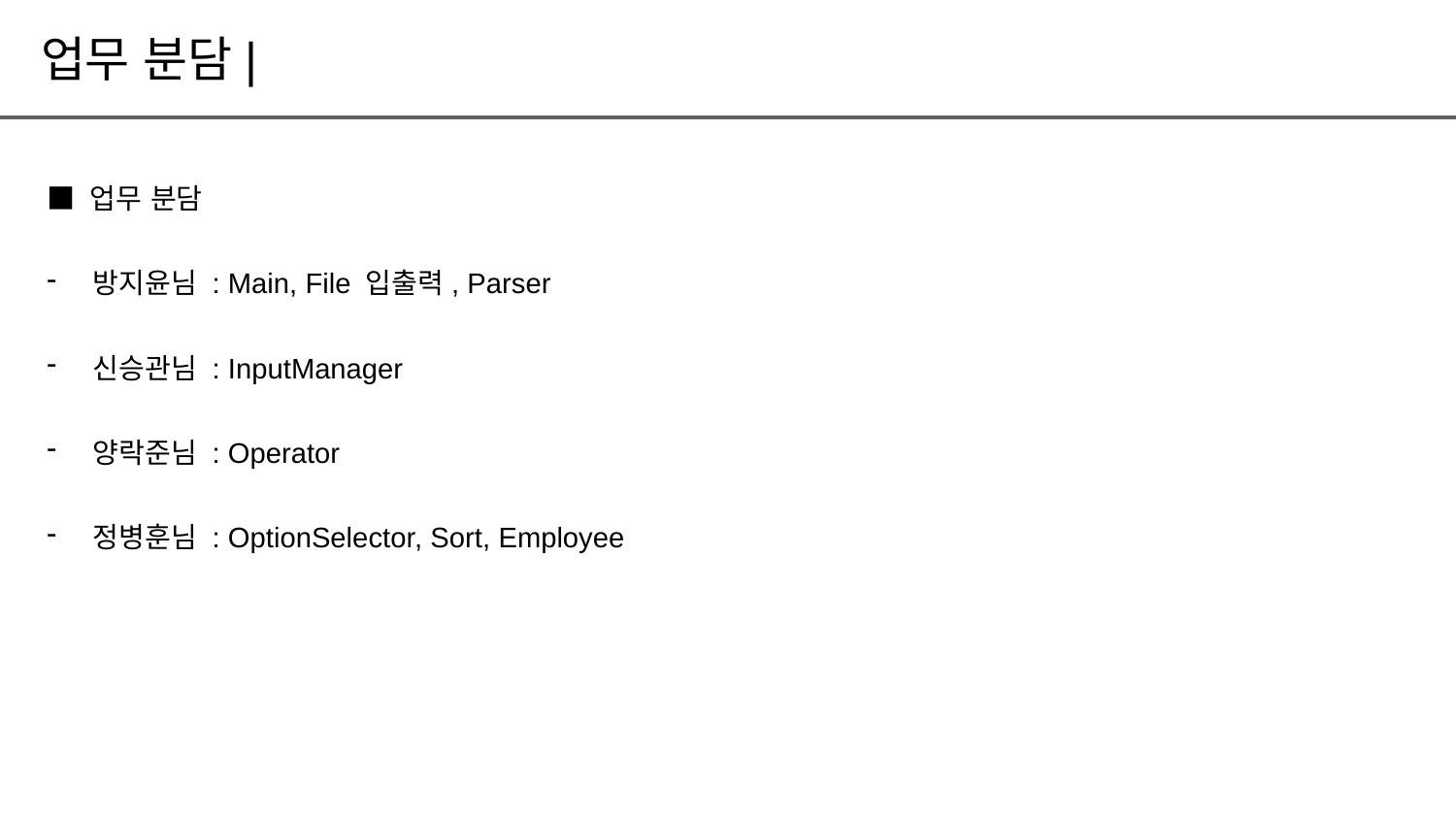

업무 분담|
■ 업무 분담
방지윤님 : Main, File 입출력, Parser
신승관님 : InputManager
양락준님 : Operator
정병훈님 : OptionSelector, Sort, Employee